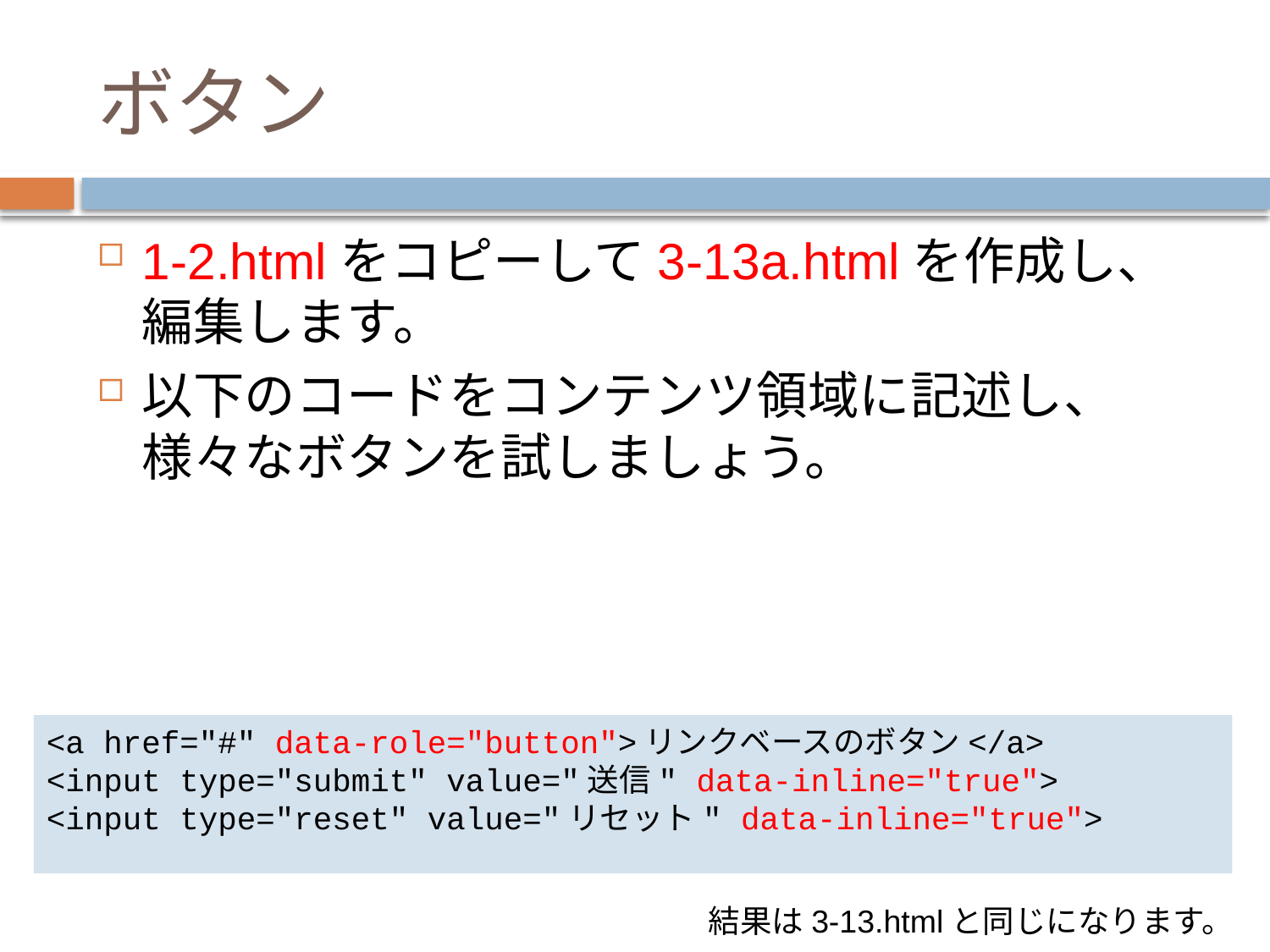

# ボタン
1-2.htmlをコピーして3-13a.htmlを作成し、編集します。
以下のコードをコンテンツ領域に記述し、様々なボタンを試しましょう。
<a href="#" data-role="button">リンクベースのボタン</a>
<input type="submit" value="送信" data-inline="true">
<input type="reset" value="リセット" data-inline="true">
結果は3-13.htmlと同じになります。